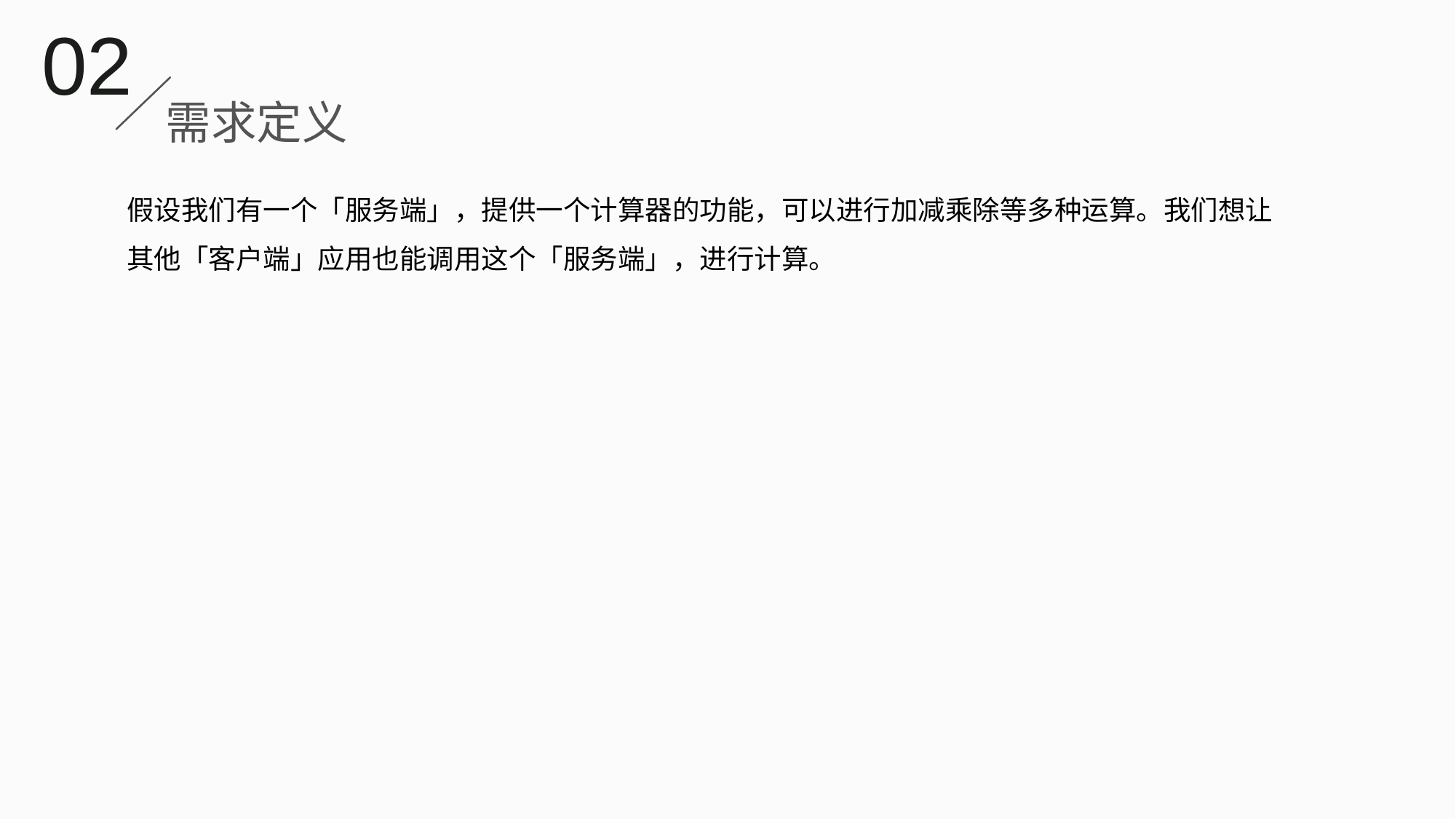

02
需求定义
假设我们有一个「服务端」，提供一个计算器的功能，可以进行加减乘除等多种运算。我们想让其他「客户端」应用也能调用这个「服务端」，进行计算。